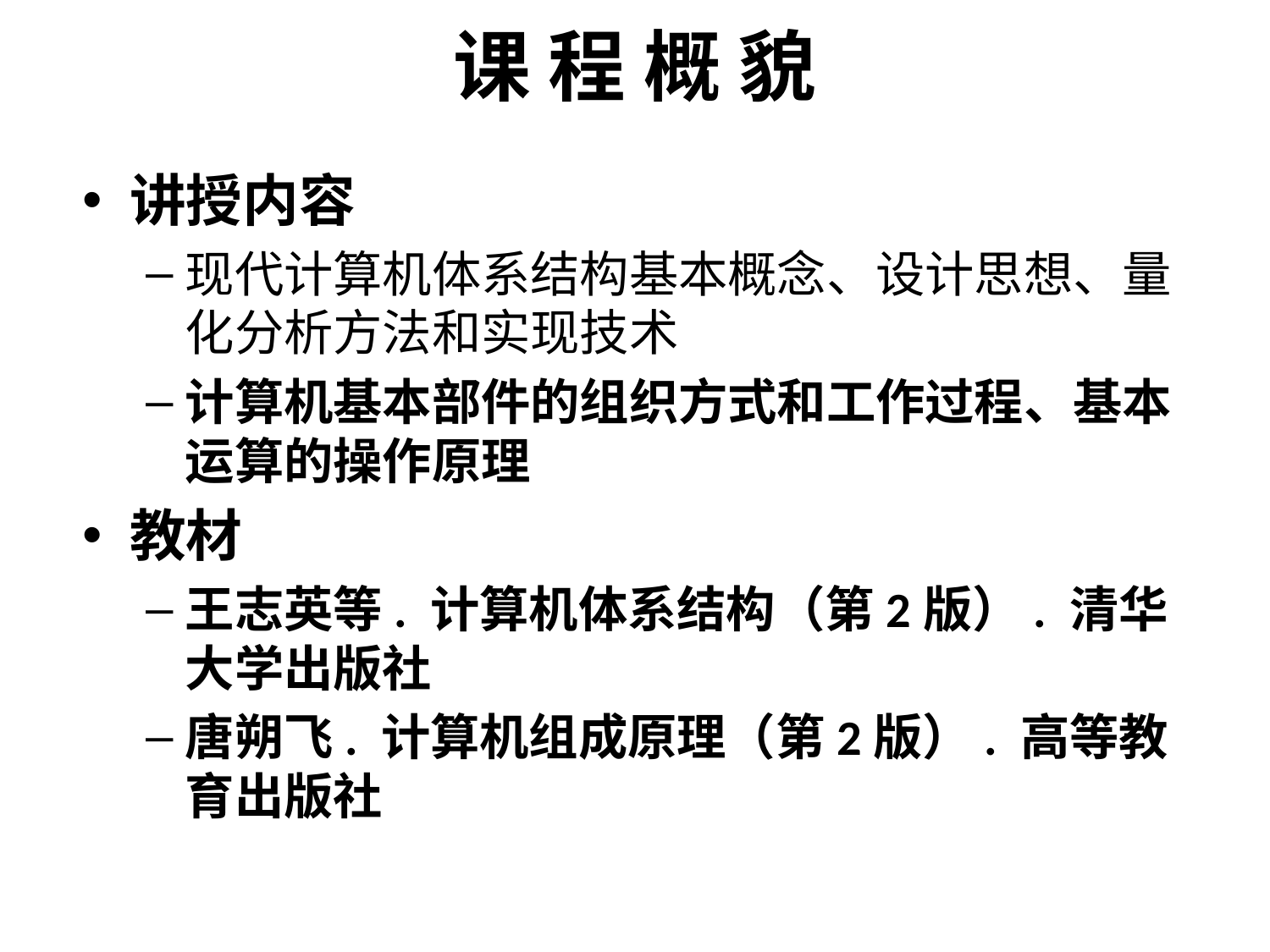

# 课 程 概 貌
讲授内容
现代计算机体系结构基本概念、设计思想、量化分析方法和实现技术
计算机基本部件的组织方式和工作过程、基本运算的操作原理
教材
王志英等. 计算机体系结构（第2版）. 清华大学出版社
唐朔飞. 计算机组成原理（第2版）. 高等教育出版社